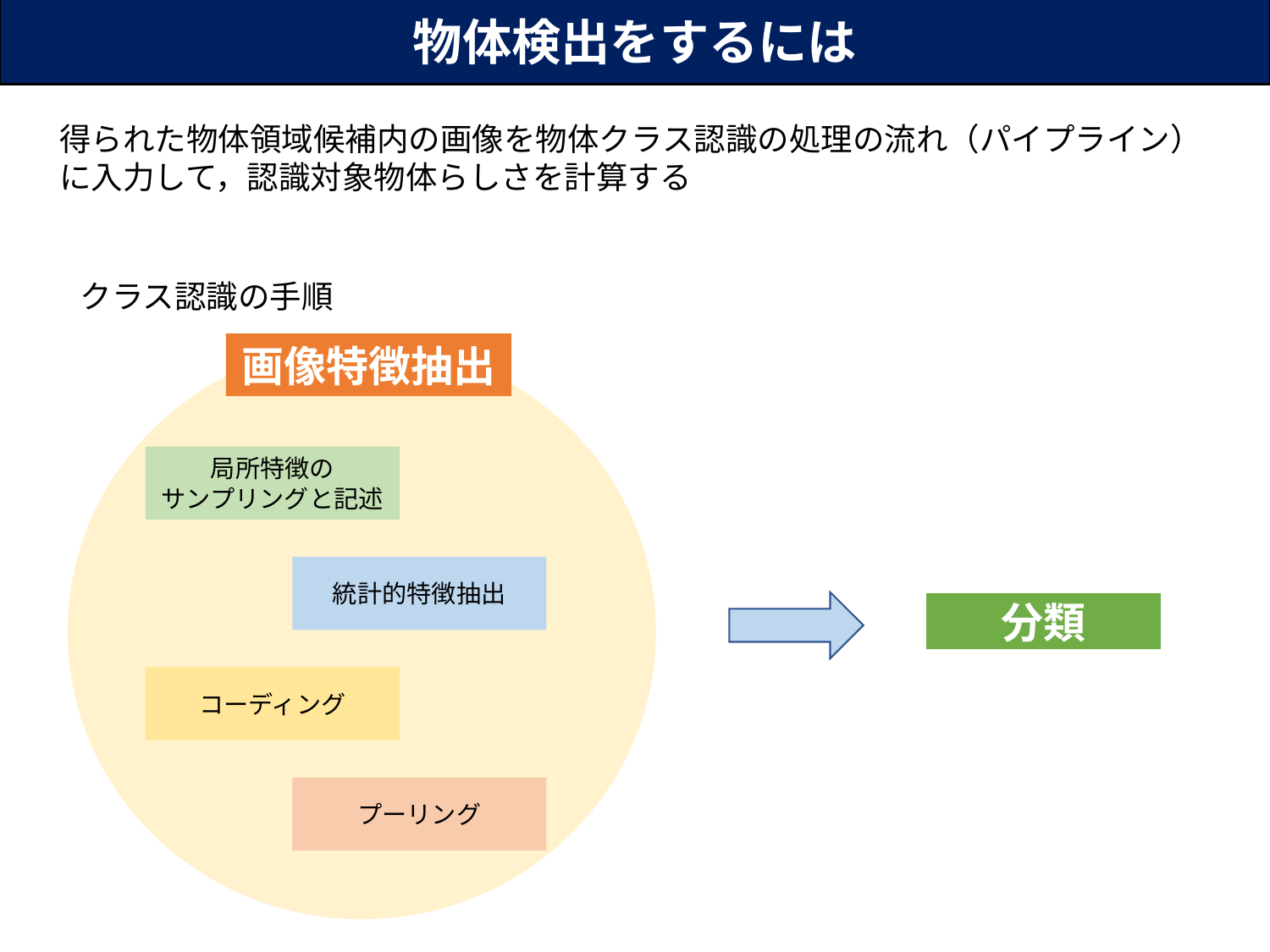

物体検出をするには
得られた物体領域候補内の画像を物体クラス認識の処理の流れ（パイプライン）に入力して，認識対象物体らしさを計算する
クラス認識の手順
画像特徴抽出

局所特徴の
サンプリングと記述
統計的特徴抽出

分類
コーディング
プーリング